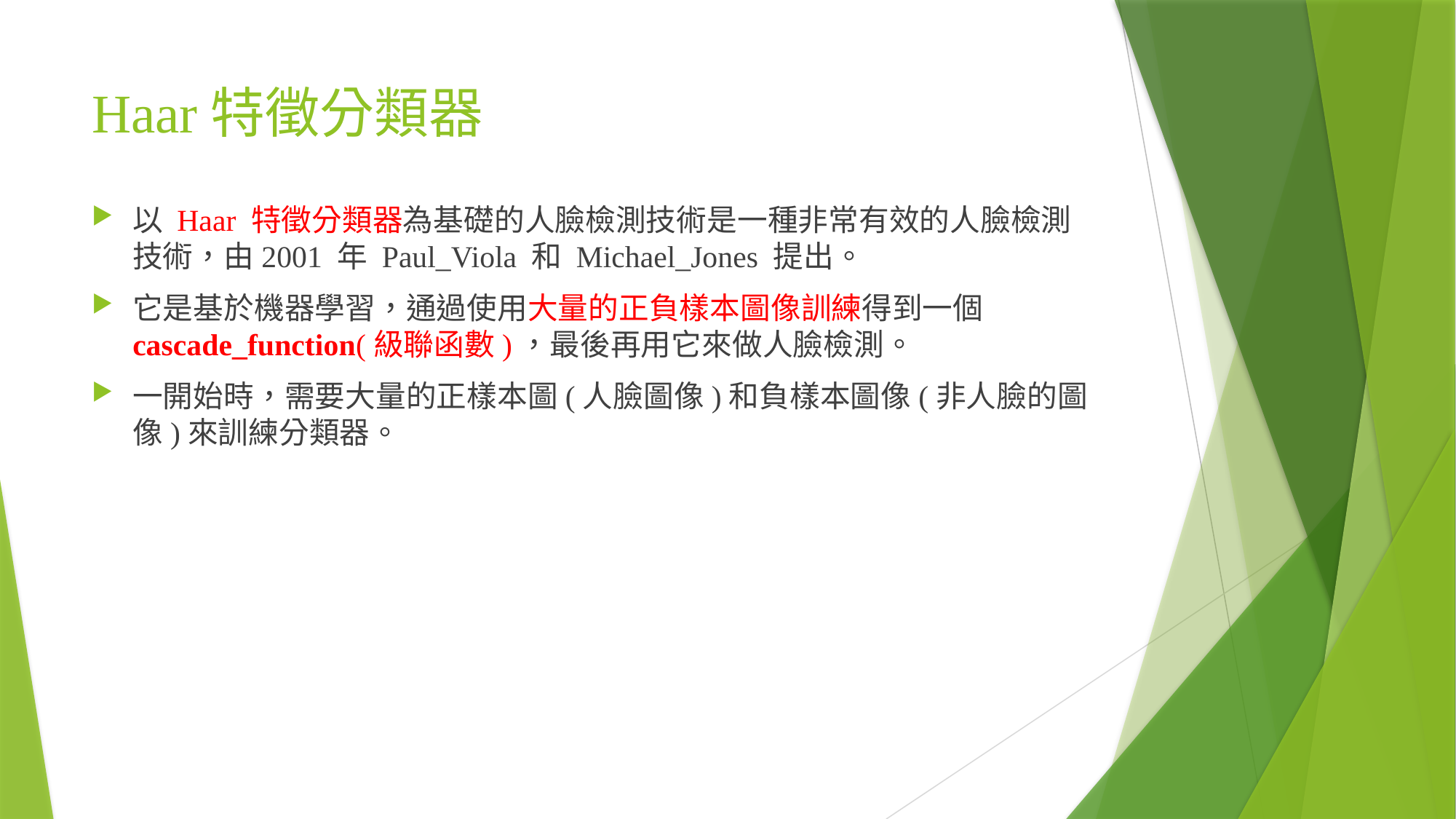

# Haar特徵分類器
以 Haar 特徵分類器為基礎的人臉檢測技術是一種非常有效的人臉檢測技術，由2001 年 Paul_Viola 和 Michael_Jones 提出。
它是基於機器學習，通過使用大量的正負樣本圖像訓練得到一個cascade_function(級聯函數)，最後再用它來做人臉檢測。
一開始時，需要大量的正樣本圖(人臉圖像)和負樣本圖像(非人臉的圖像)來訓練分類器。